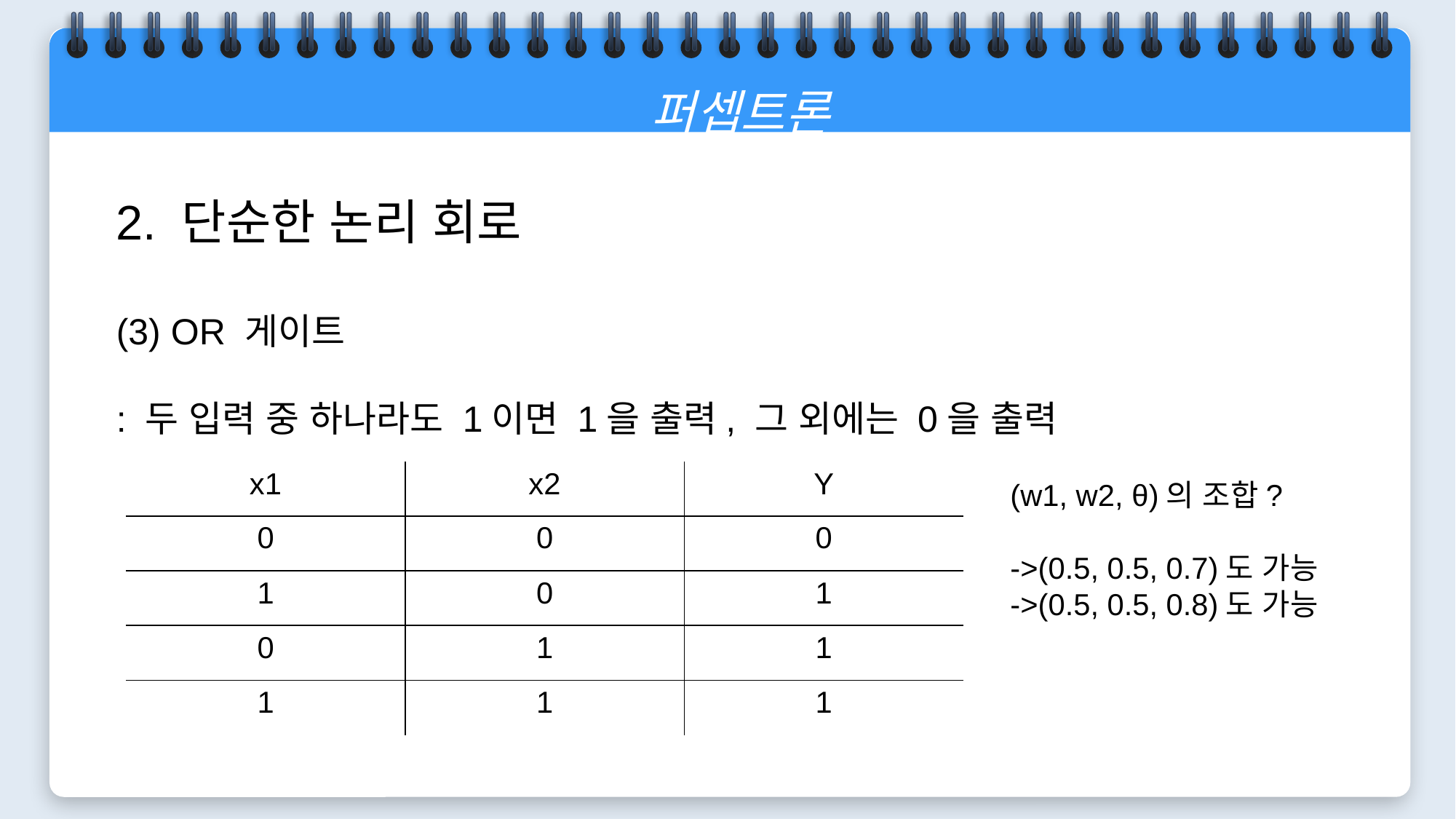

퍼셉트론
2. 단순한 논리 회로

(3) OR 게이트

: 두 입력 중 하나라도 1이면 1을 출력, 그 외에는 0을 출력
| x1 | x2 | Y |
| --- | --- | --- |
| 0 | 0 | 0 |
| 1 | 0 | 1 |
| 0 | 1 | 1 |
| 1 | 1 | 1 |
(w1, w2, θ)의 조합?

->(0.5, 0.5, 0.7)도 가능
->(0.5, 0.5, 0.8)도 가능